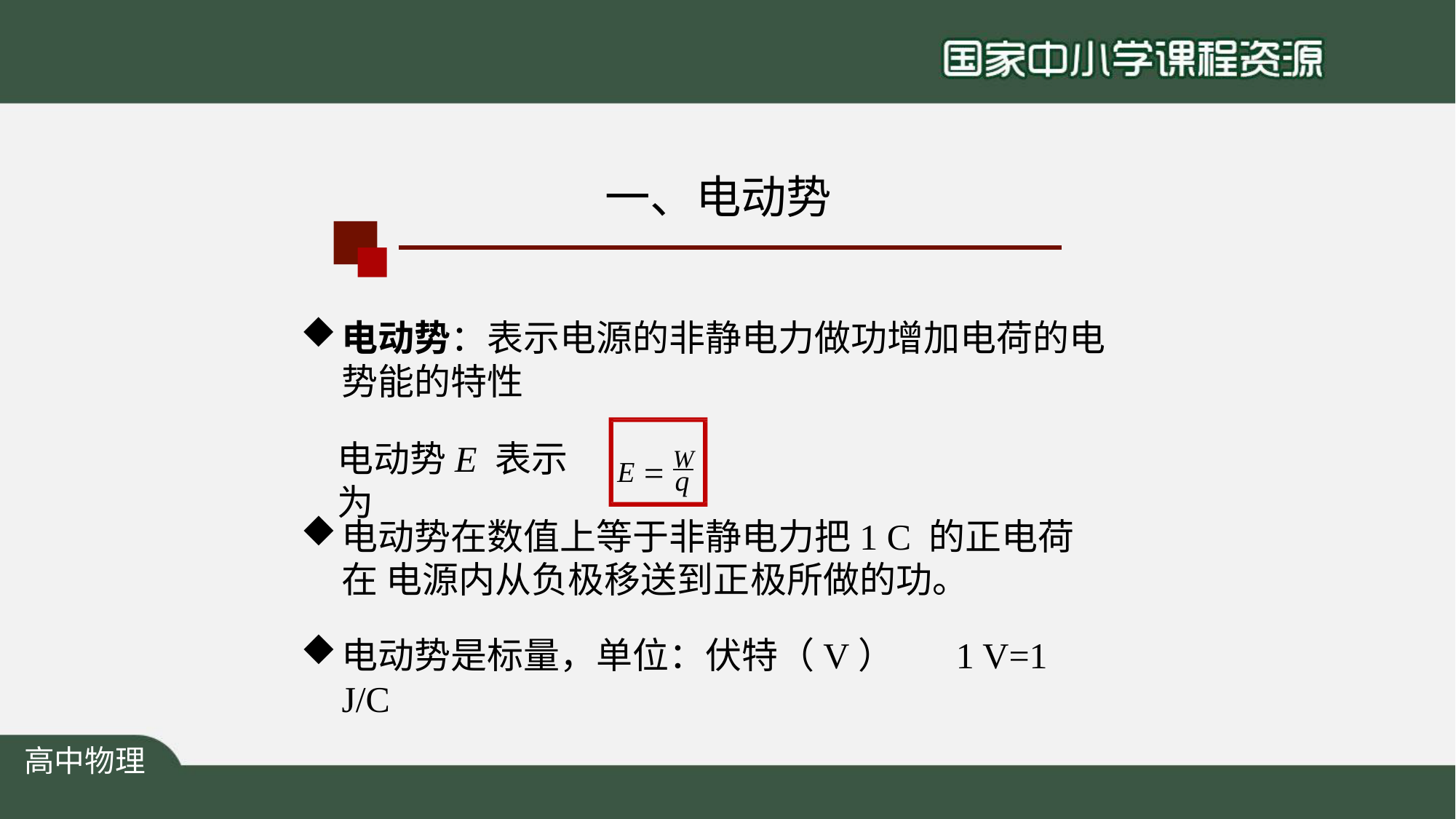

# 一、电动势

电动势：表示电源的非静电力做功增加电荷的电 势能的特性
E = W

电动势E 表示为
q
电动势在数值上等于非静电力把1 C 的正电荷在 电源内从负极移送到正极所做的功。
电动势是标量，单位：伏特（V）	1 V=1 J/C
高中物理